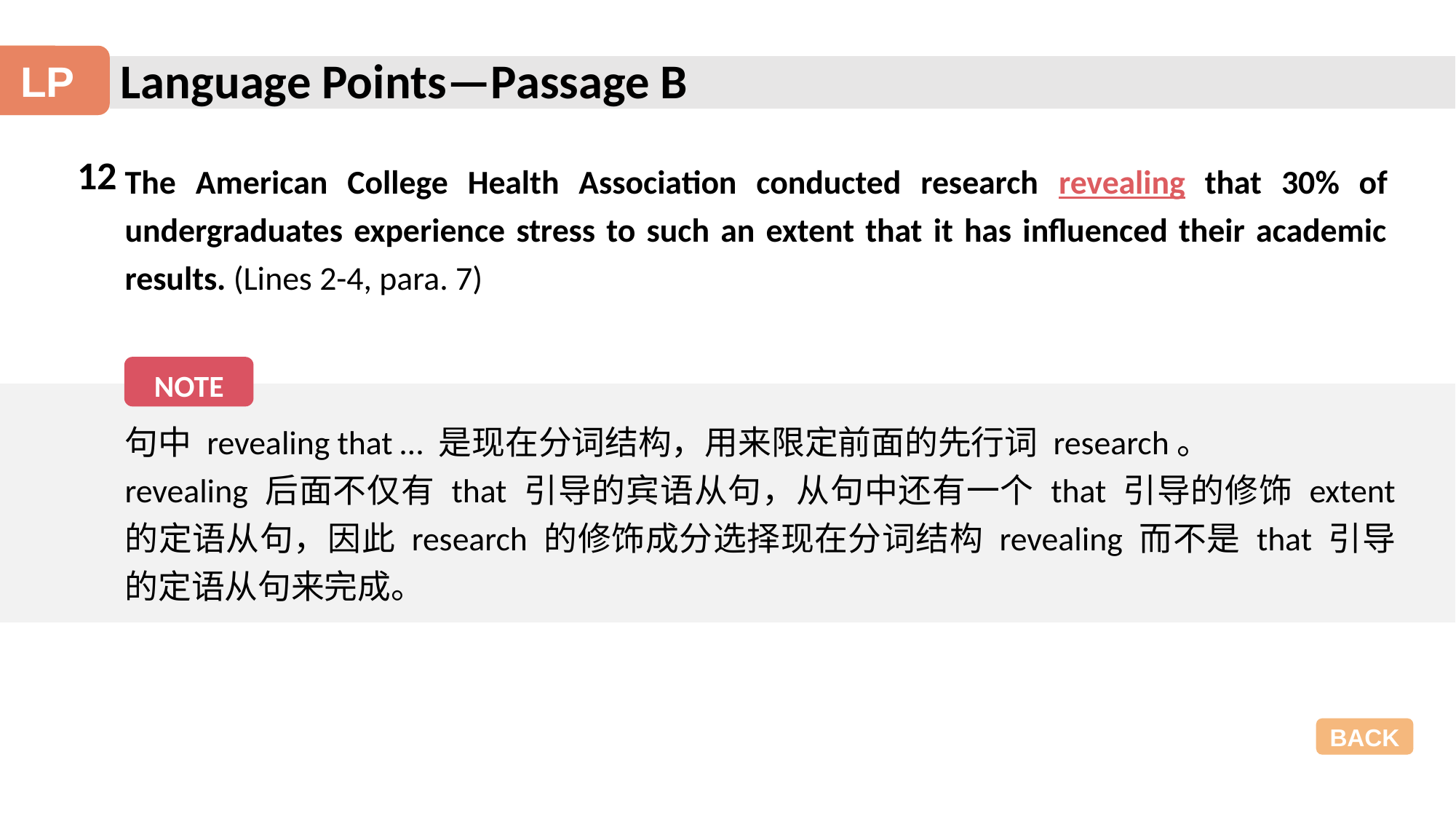

Language Points—Passage B
LP

12
The American College Health Association conducted research revealing that 30% of undergraduates experience stress to such an extent that it has influenced their academic results. (Lines 2-4, para. 7)
NOTE

句中 revealing that … 是现在分词结构，用来限定前面的先行词 research。
revealing 后面不仅有 that 引导的宾语从句，从句中还有一个 that 引导的修饰 extent 的定语从句，因此 research 的修饰成分选择现在分词结构 revealing 而不是 that 引导的定语从句来完成。
BACK